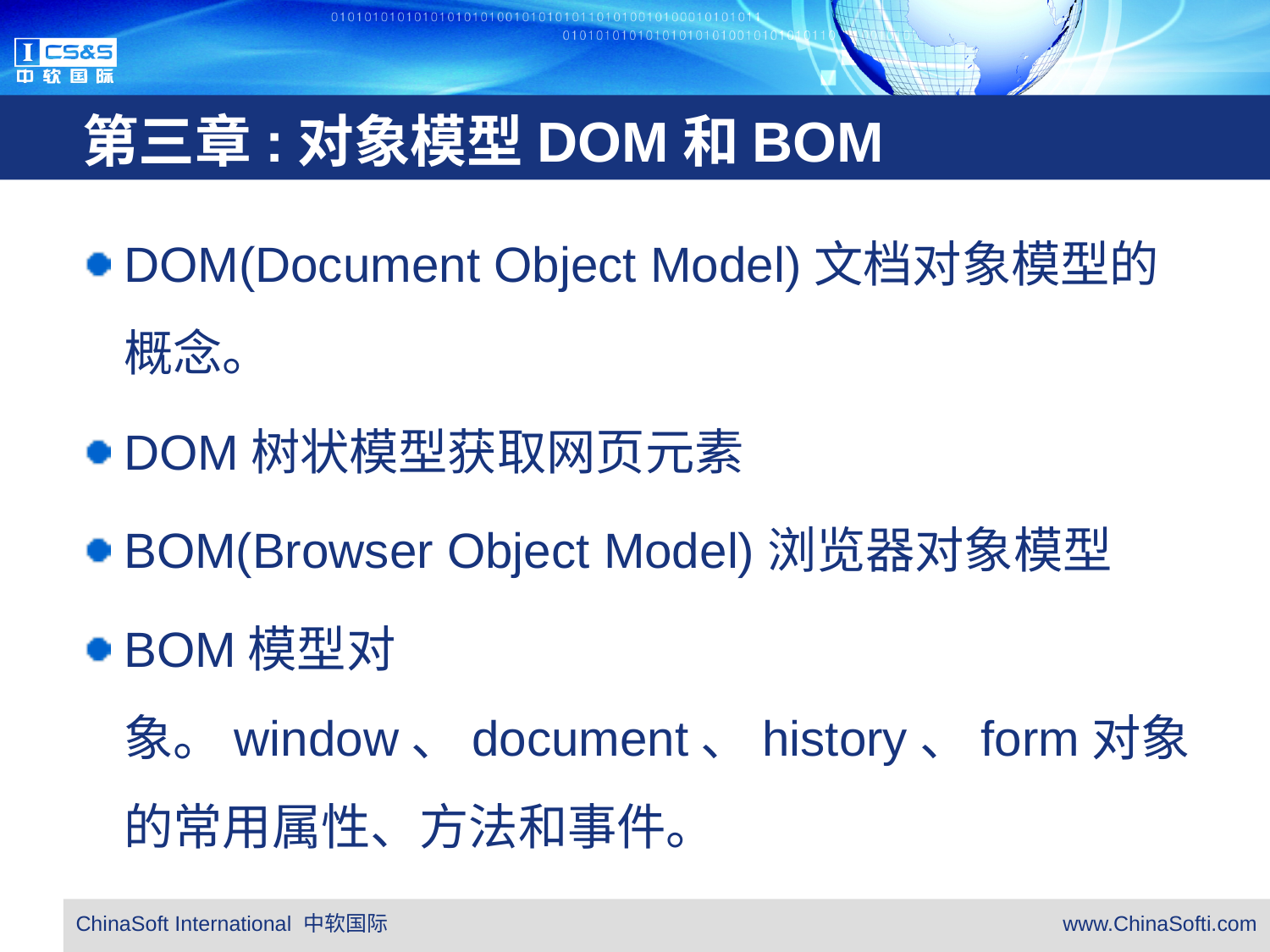

# 第三章:对象模型DOM和BOM
DOM(Document Object Model)文档对象模型的概念。
DOM树状模型获取网页元素
BOM(Browser Object Model)浏览器对象模型
BOM模型对象。window、document、history、form对象的常用属性、方法和事件。